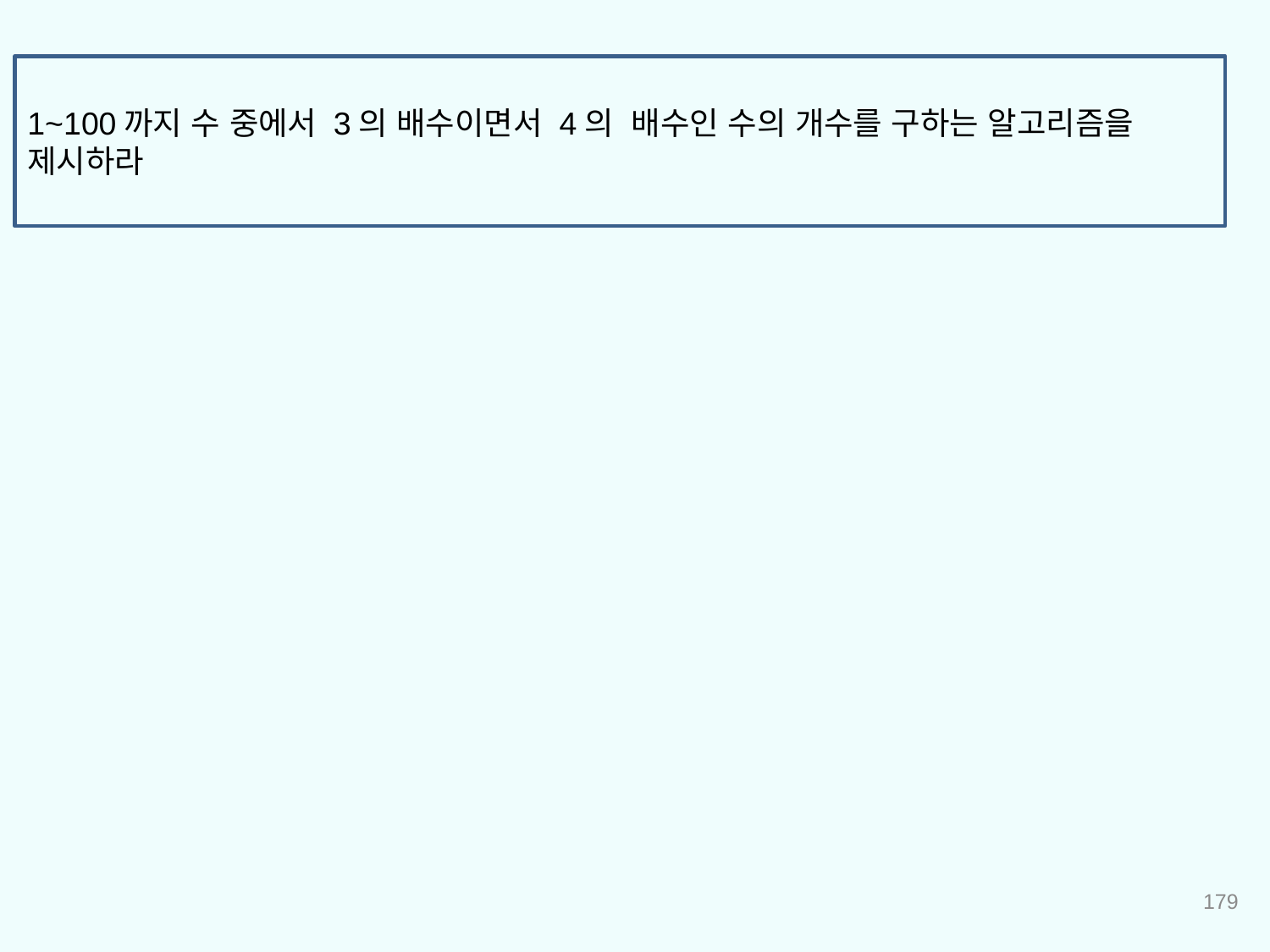

1~100까지 수 중에서 3의 배수이면서 4의  배수인 수의 개수를 구하는 알고리즘을 제시하라
179